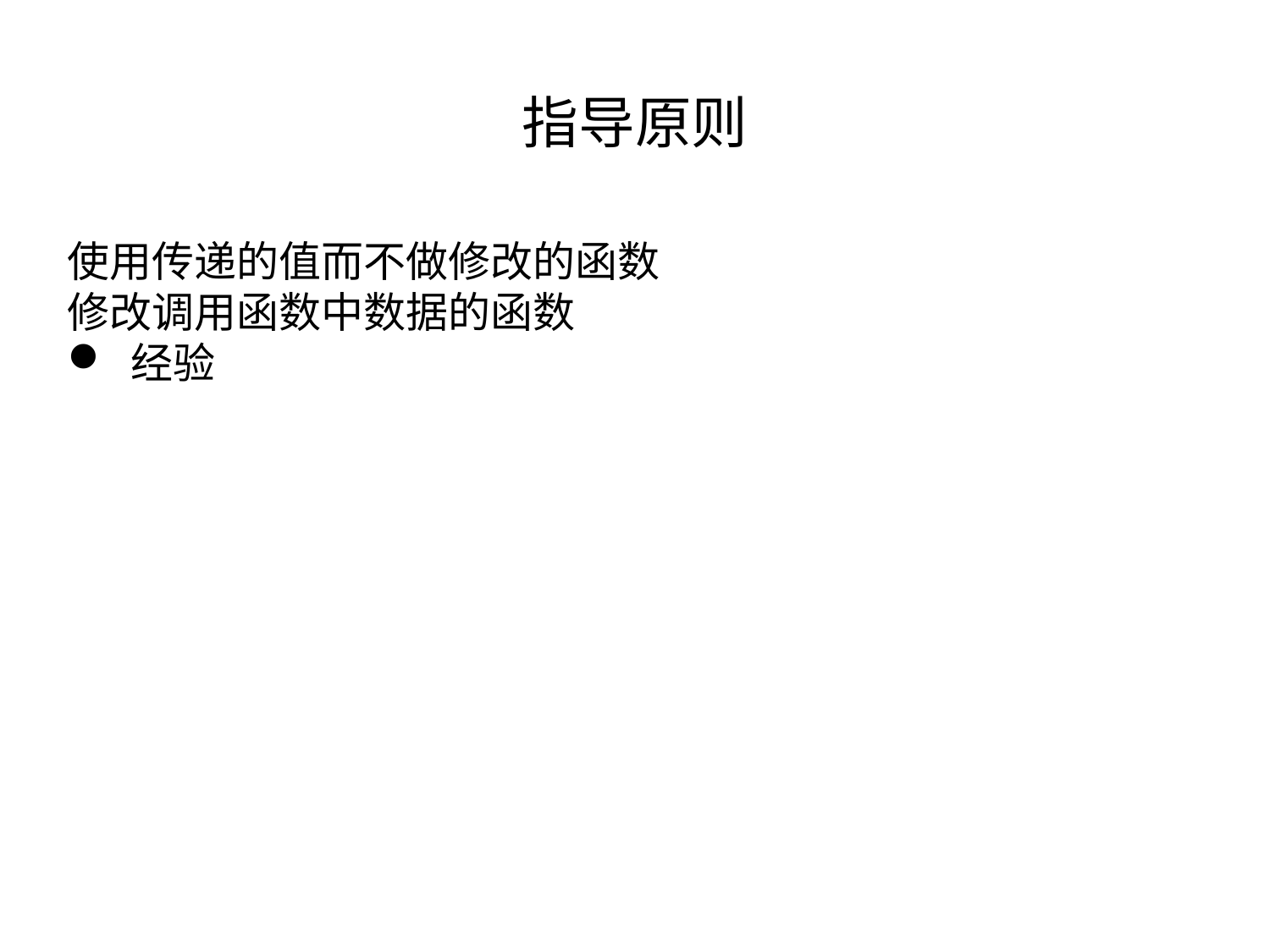

指导原则
使用传递的值而不做修改的函数
修改调用函数中数据的函数
经验